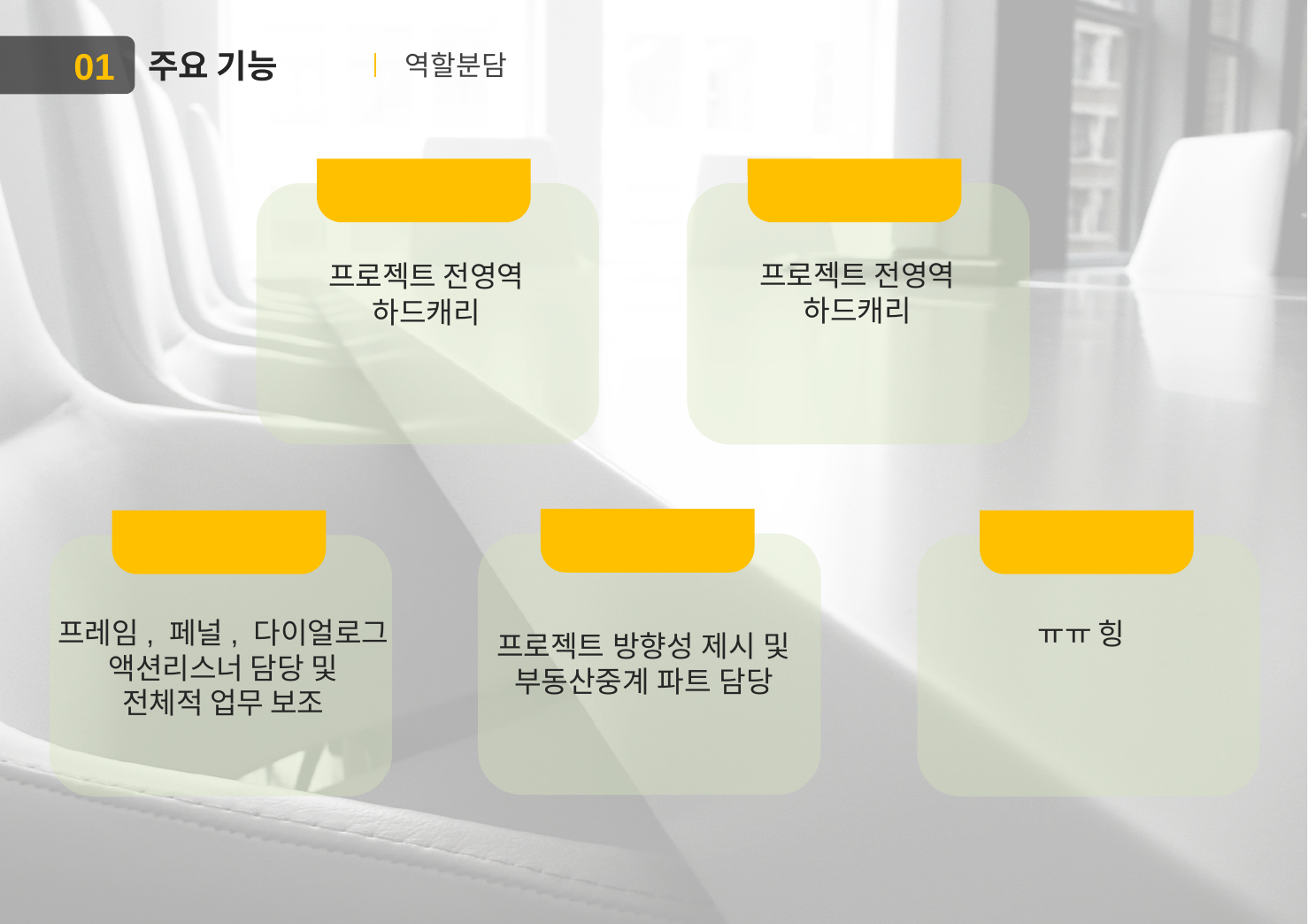

01
주요 기능
역할분담

박 만 우
이 기 호

프로젝트 전영역
하드캐리
프로젝트 전영역
하드캐리

 오 유 겸
양 승 환
 남 상 규

프로젝트 방향성 제시 및 부동산중계 파트 담당
프레임, 페널, 다이얼로그 액션리스너 담당 및
전체적 업무 보조
ㅠㅠ 힝
03